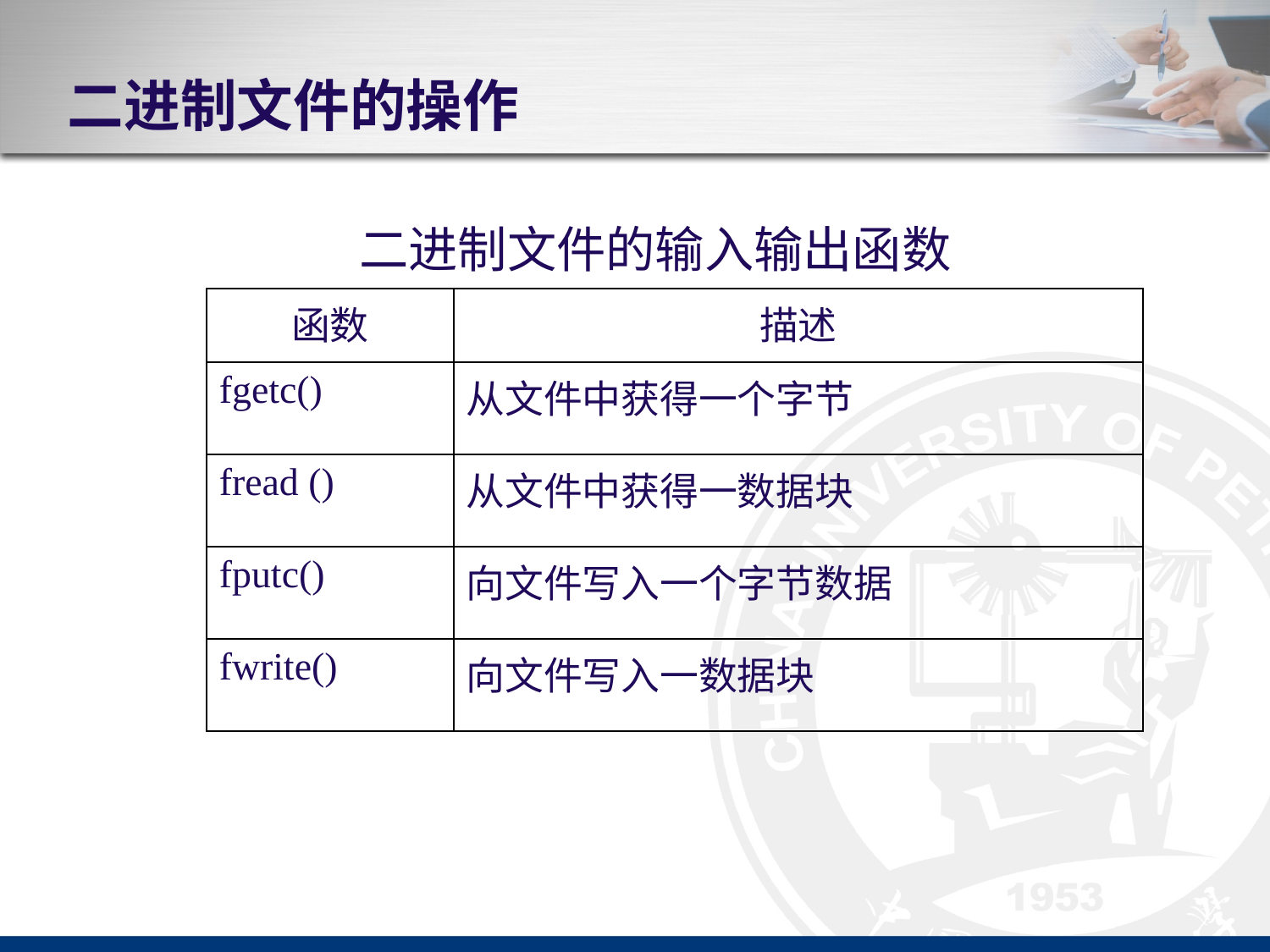

二进制文件的操作
二进制文件的输入输出函数
| 函数 | 描述 |
| --- | --- |
| fgetc() | 从文件中获得一个字节 |
| fread () | 从文件中获得一数据块 |
| fputc() | 向文件写入一个字节数据 |
| fwrite() | 向文件写入一数据块 |